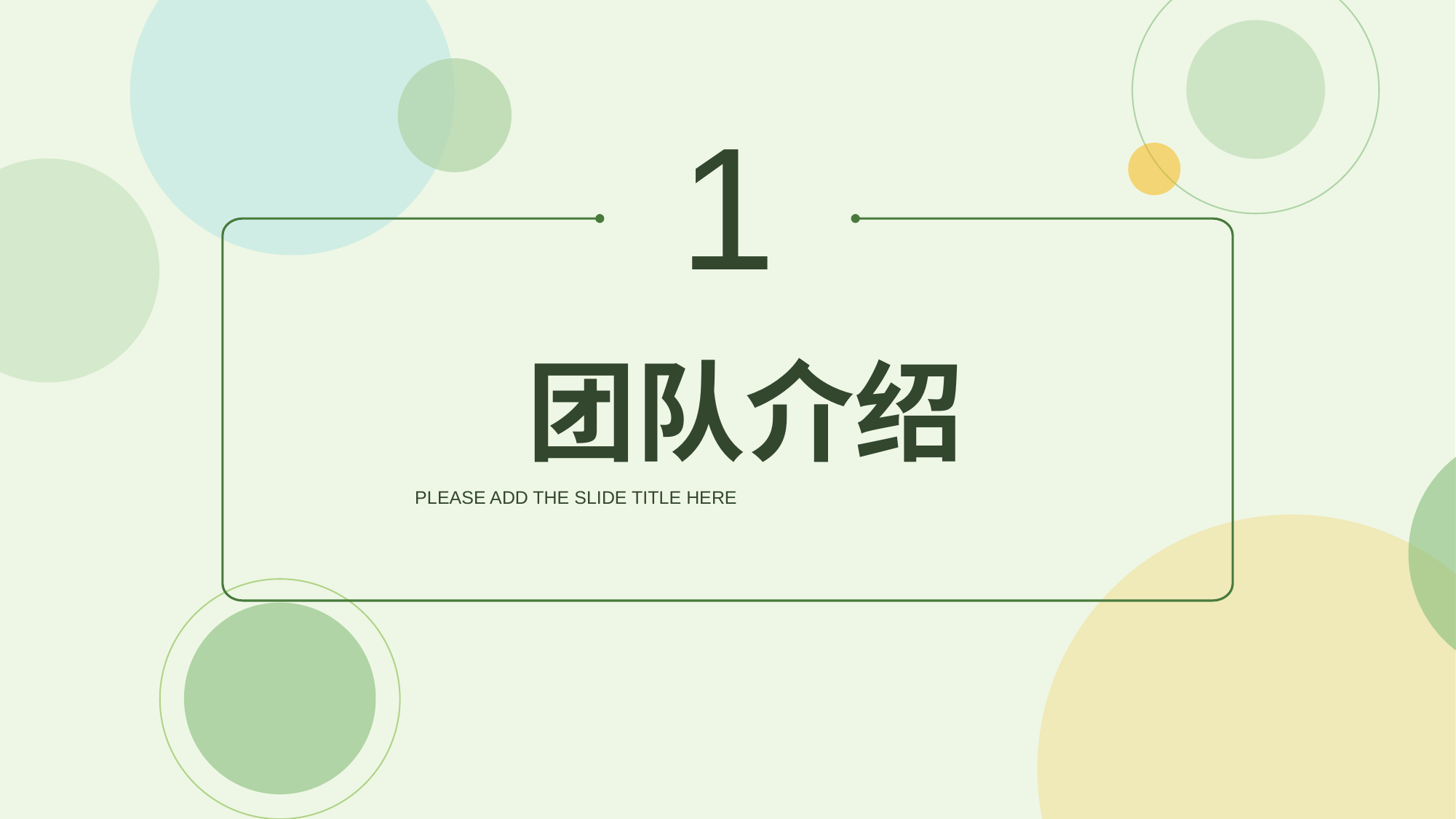

1

团队介绍
PLEASE ADD THE SLIDE TITLE HERE